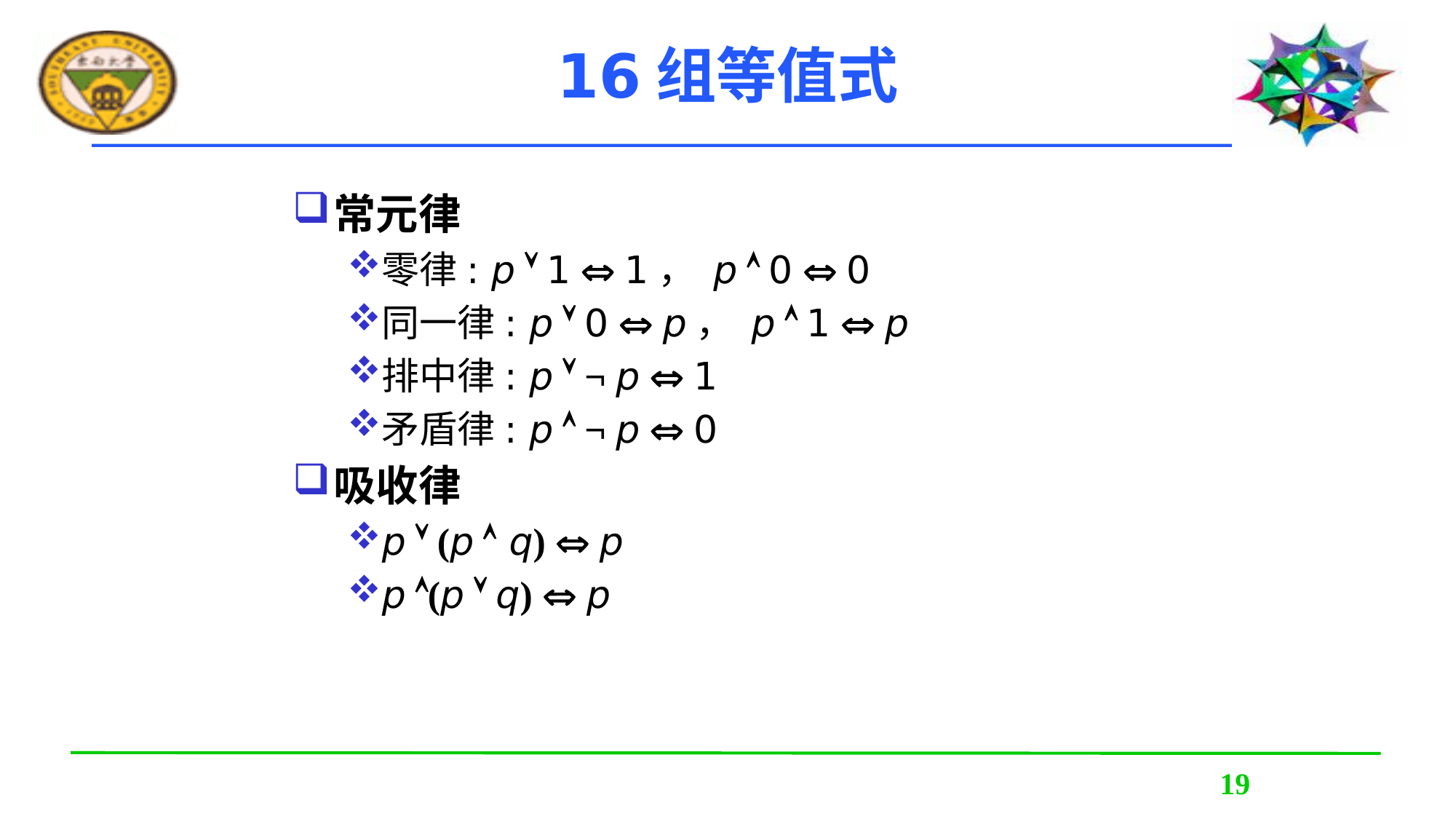

16组等值式
常元律
零律: p ∨ 1 ⇔ 1， p ∧ 0 ⇔ 0
同一律: p ∨ 0 ⇔ p， p ∧ 1 ⇔ p
排中律: p ∨ ¬ p ⇔ 1
矛盾律: p ∧ ¬ p ⇔ 0
吸收律
p ∨ (p ∧ q) ⇔ p
p ∧(p ∨ q) ⇔ p